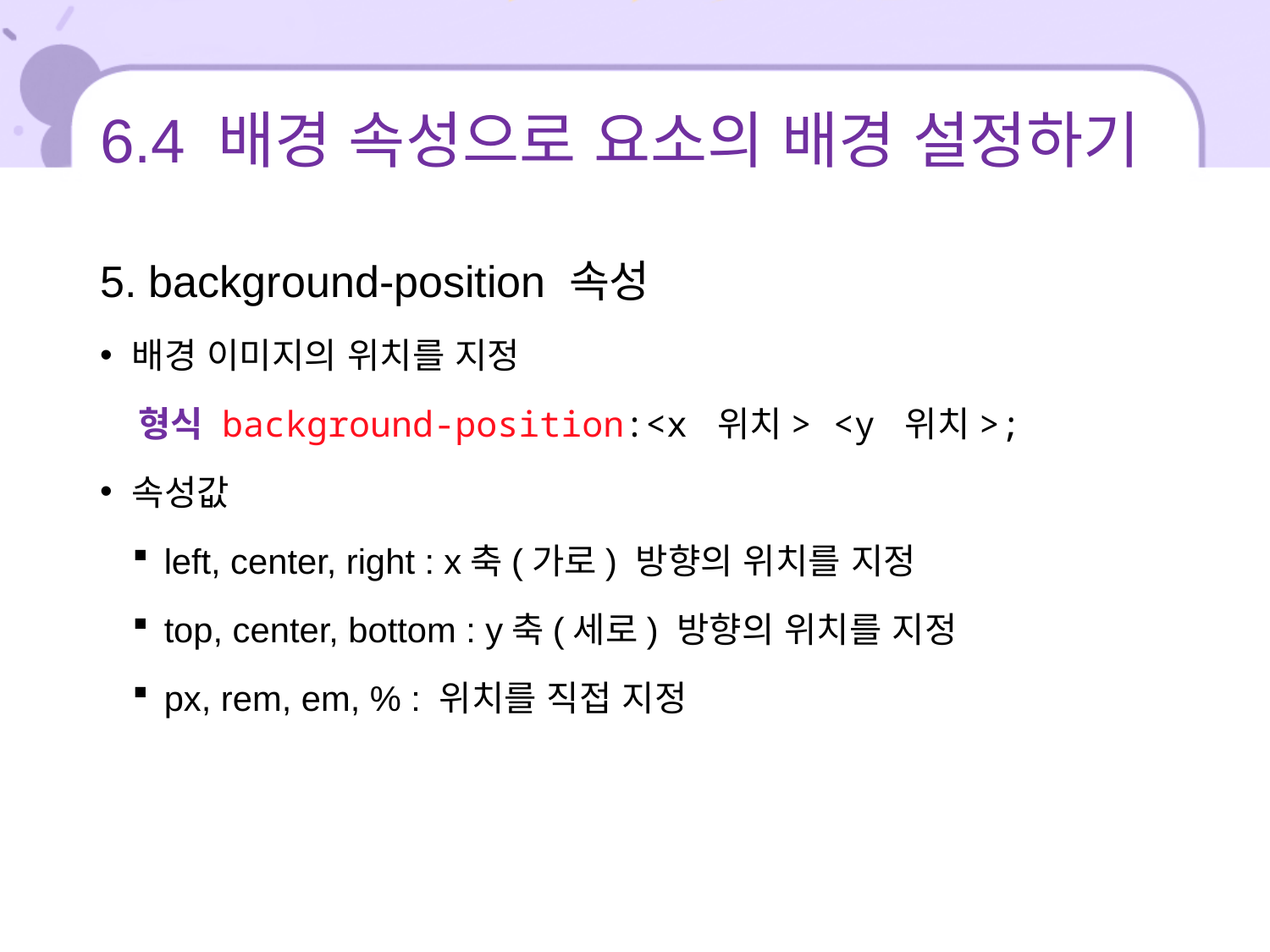

# 6.4 배경 속성으로 요소의 배경 설정하기
5. background-position 속성
배경 이미지의 위치를 지정
   형식 background-position:<x 위치> <y 위치>;
속성값
left, center, right : x축(가로) 방향의 위치를 지정
top, center, bottom : y축(세로) 방향의 위치를 지정
px, rem, em, % : 위치를 직접 지정